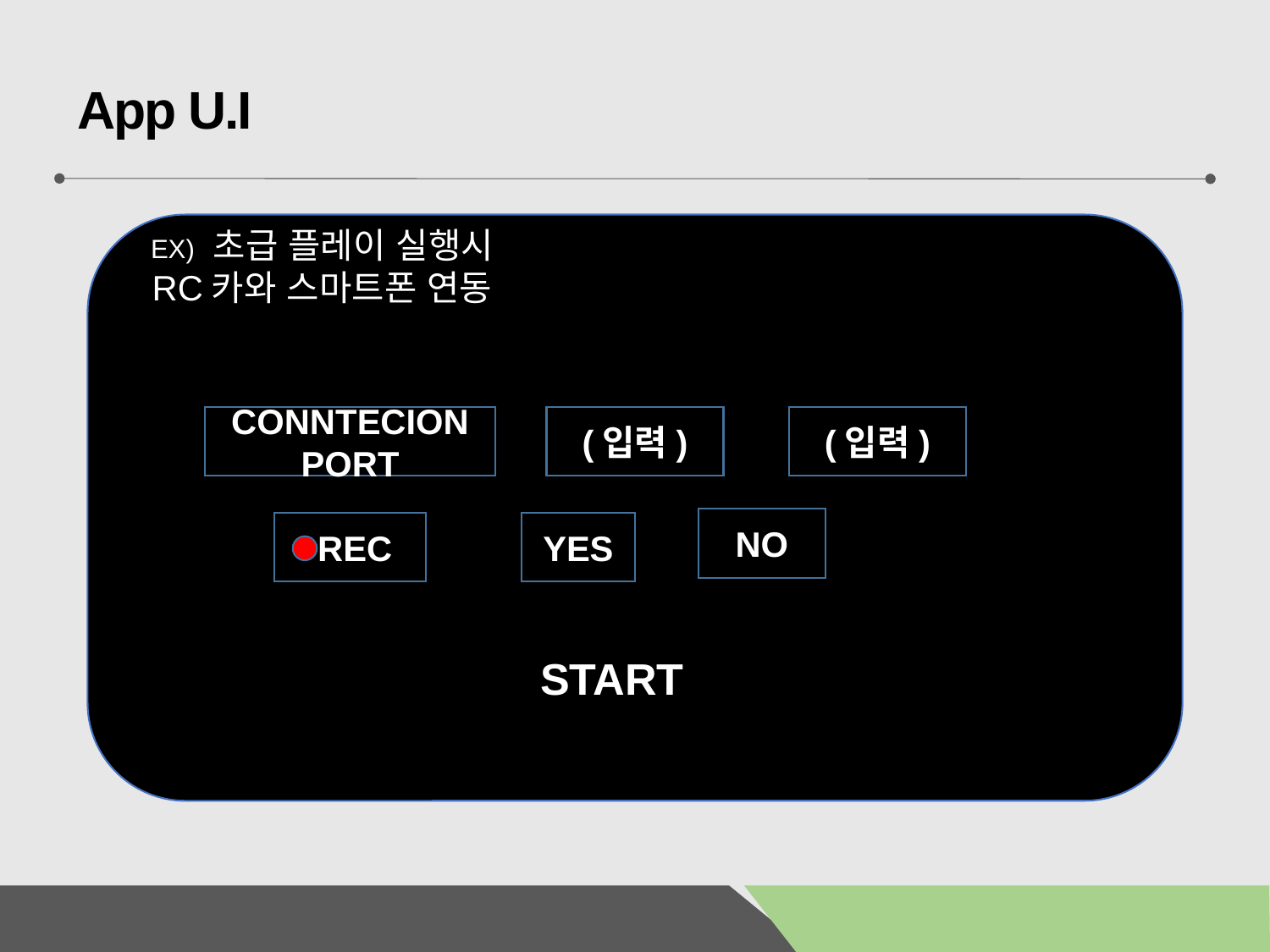

App U.I

EX) 초급 플레이 실행시
RC카와 스마트폰 연동
CONNTECION PORT
(입력)
(입력)
NO
 REC
YES

START